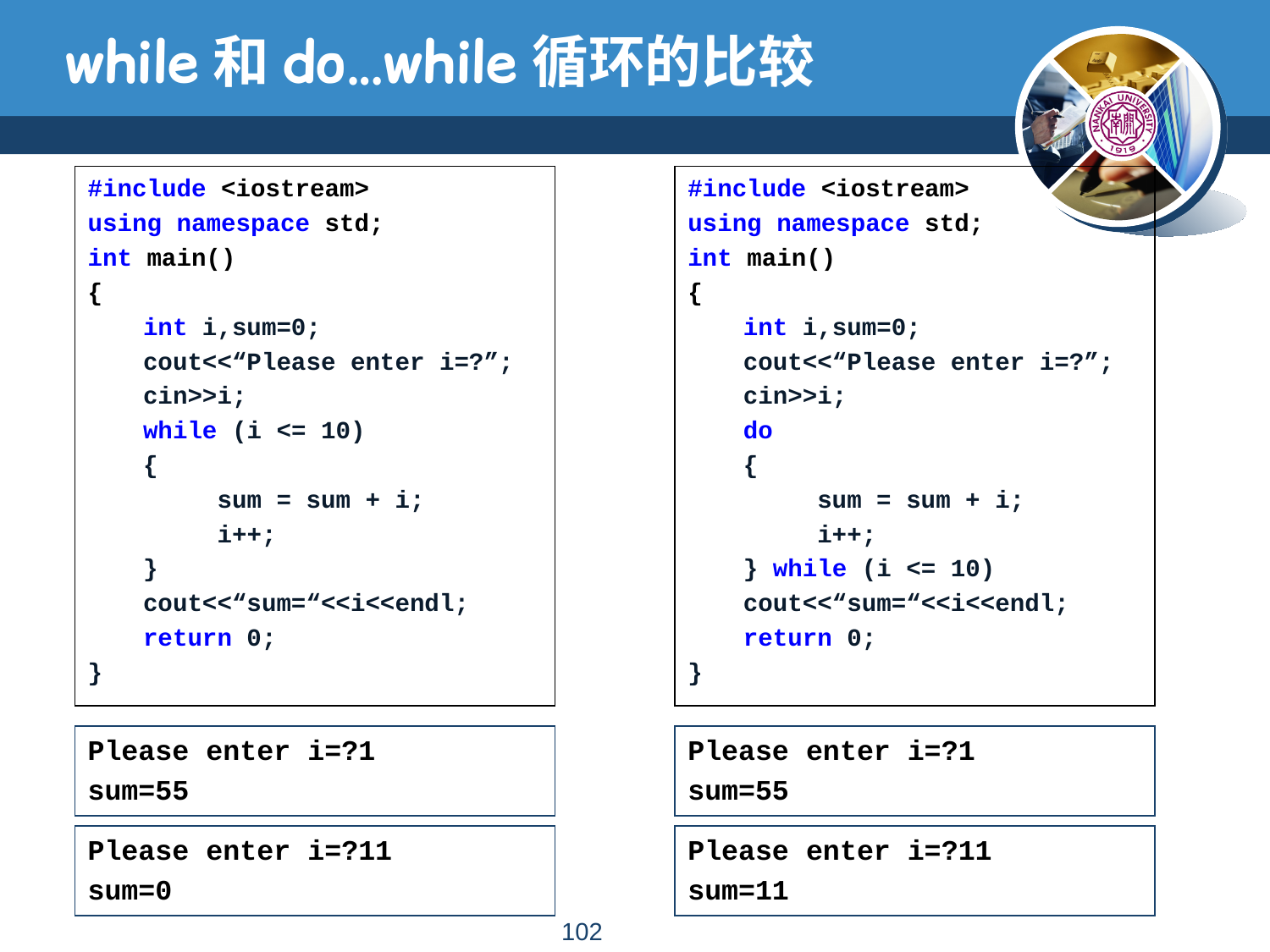

# while和do…while循环的比较
#include <iostream>
using namespace std;
int main()
{
int i,sum=0;
cout<<“Please enter i=?”;
cin>>i;
while (i <= 10)
{
     sum = sum + i;
     i++;
}
cout<<“sum=“<<i<<endl;
return 0;
}

#include <iostream>
using namespace std;
int main()
{
int i,sum=0;
cout<<“Please enter i=?”;
cin>>i;
do
{
     sum = sum + i;
     i++;
} while (i <= 10)
cout<<“sum=“<<i<<endl;
return 0;
}

Please enter i=?1
sum=55
Please enter i=?1
sum=55
Please enter i=?11
sum=0
Please enter i=?11
sum=11
102